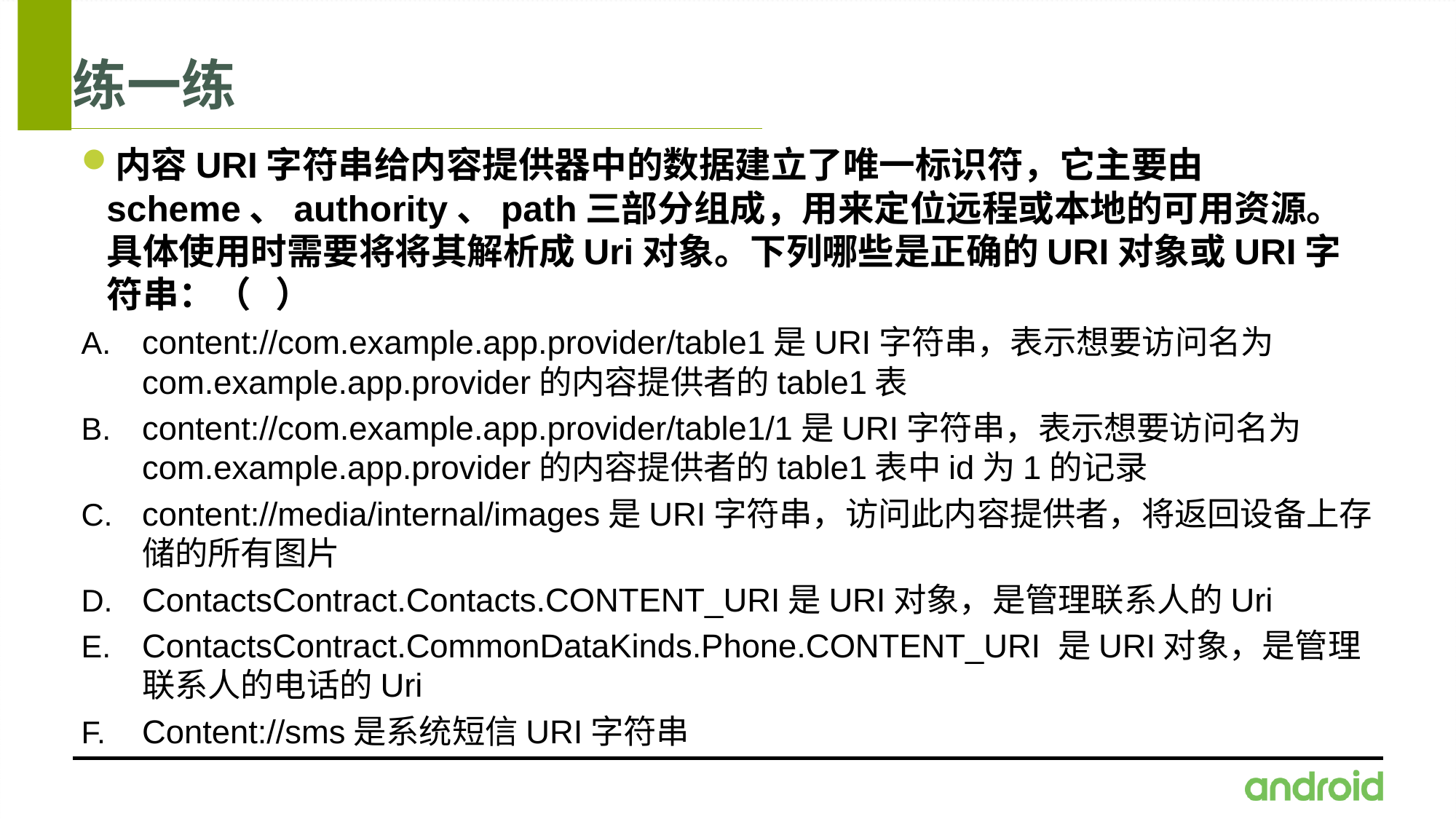

# 练一练
内容URI字符串给内容提供器中的数据建立了唯一标识符，它主要由scheme、authority、path三部分组成，用来定位远程或本地的可用资源。具体使用时需要将将其解析成Uri对象。下列哪些是正确的URI对象或URI字符串：（   ）
content://com.example.app.provider/table1是URI字符串，表示想要访问名为com.example.app.provider的内容提供者的table1表
content://com.example.app.provider/table1/1是URI字符串，表示想要访问名为com.example.app.provider的内容提供者的table1表中id为1的记录
content://media/internal/images是URI字符串，访问此内容提供者，将返回设备上存储的所有图片
ContactsContract.Contacts.CONTENT_URI是URI对象，是管理联系人的Uri
ContactsContract.CommonDataKinds.Phone.CONTENT_URI 是URI对象，是管理联系人的电话的Uri
Content://sms是系统短信URI字符串